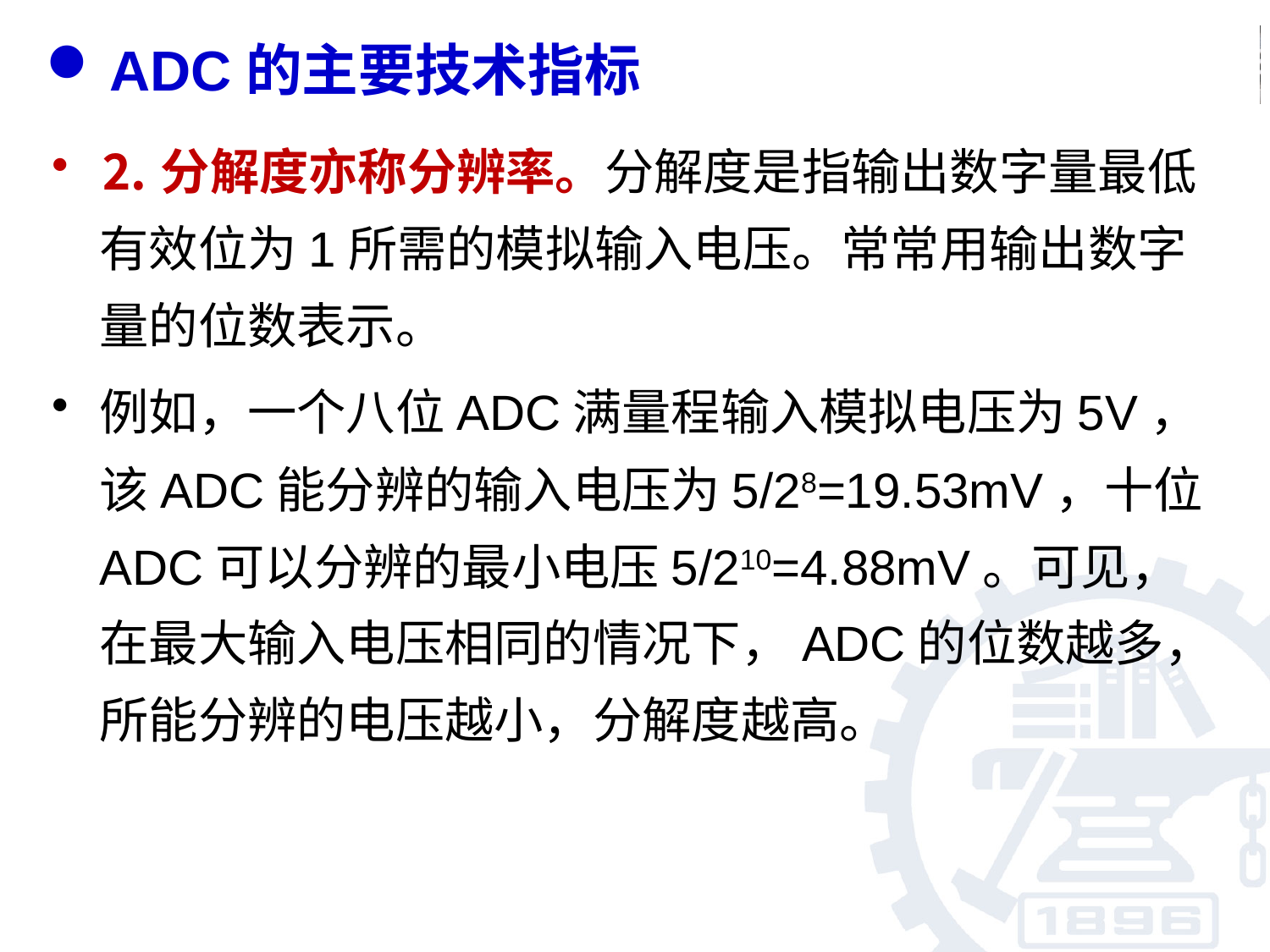

ADC的主要技术指标

⒉分解度亦称分辨率。分解度是指输出数字量最低有效位为1所需的模拟输入电压。常常用输出数字量的位数表示。
例如，一个八位ADC满量程输入模拟电压为5V，该ADC能分辨的输入电压为5/28=19.53mV，十位ADC可以分辨的最小电压5/210=4.88mV。可见，在最大输入电压相同的情况下，ADC的位数越多，所能分辨的电压越小，分解度越高。